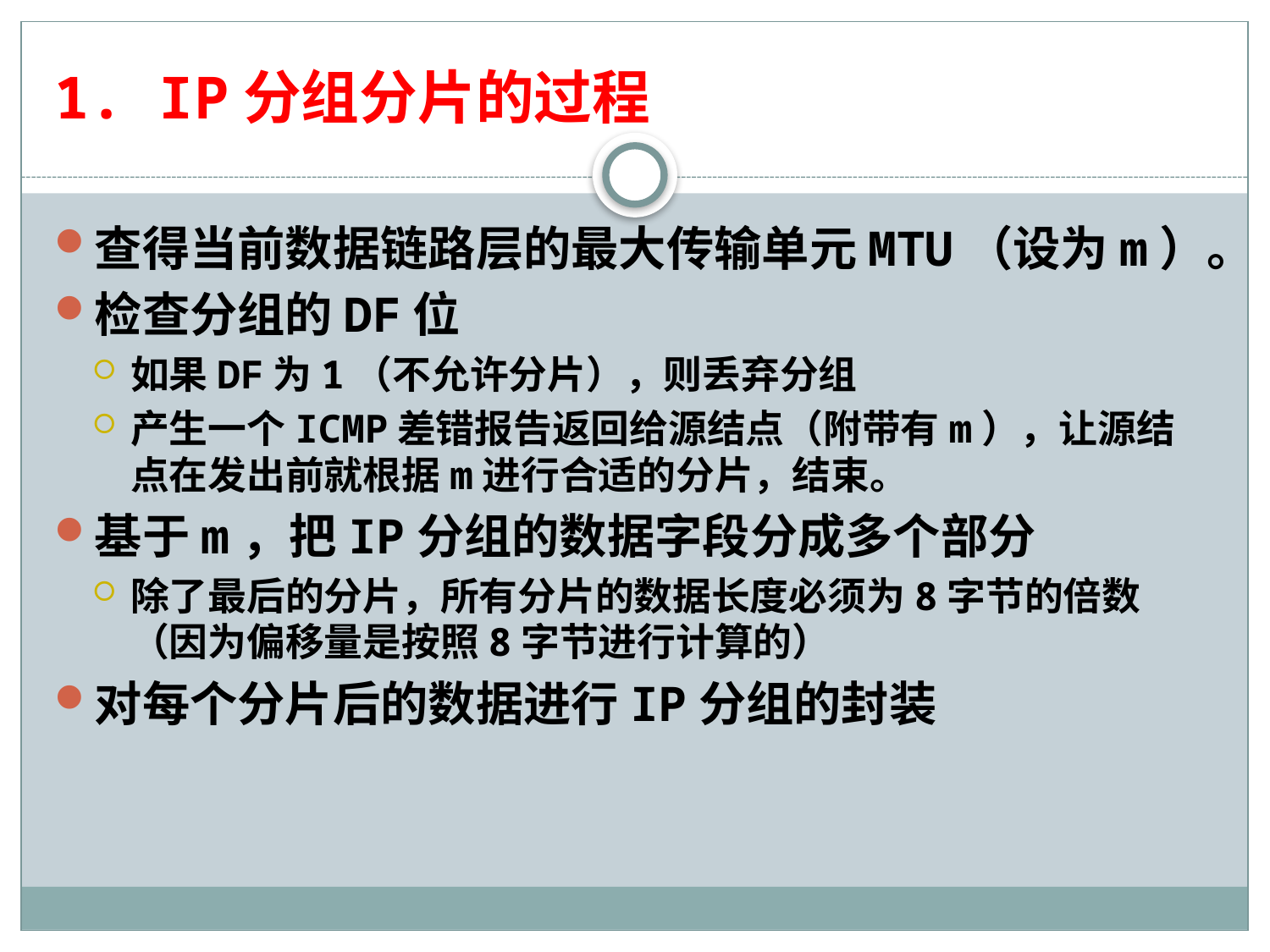

# 1. IP分组分片的过程
查得当前数据链路层的最大传输单元MTU（设为m）。
检查分组的DF位
如果DF为1（不允许分片），则丢弃分组
产生一个ICMP差错报告返回给源结点（附带有m），让源结点在发出前就根据m进行合适的分片，结束。
基于m，把IP分组的数据字段分成多个部分
除了最后的分片，所有分片的数据长度必须为8字节的倍数（因为偏移量是按照8字节进行计算的）
对每个分片后的数据进行IP分组的封装